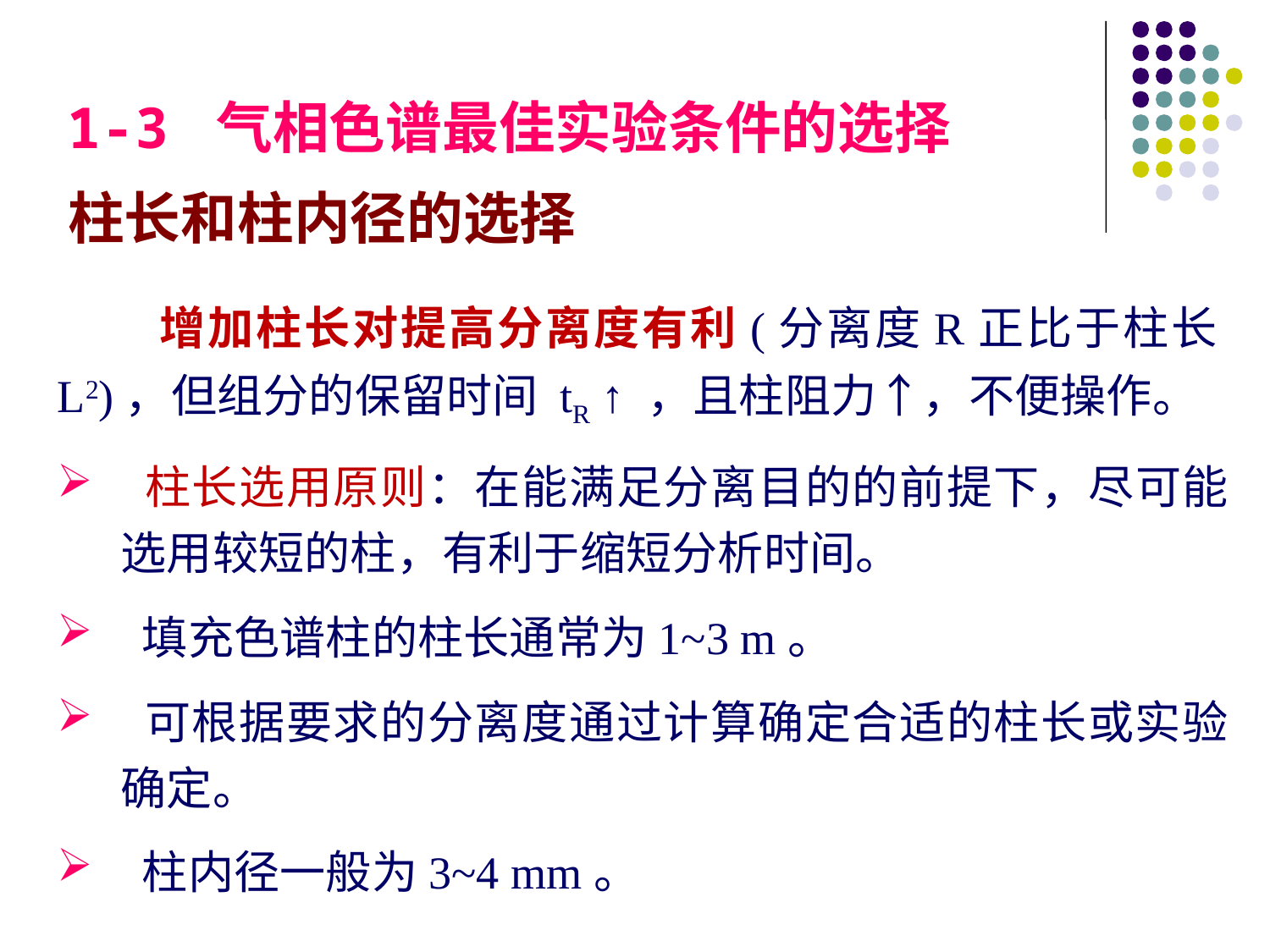

1-3 气相色谱最佳实验条件的选择
柱长和柱内径的选择
       增加柱长对提高分离度有利(分离度R正比于柱长L2)，但组分的保留时间 tR ↑ ，且柱阻力↑，不便操作。
 柱长选用原则：在能满足分离目的的前提下，尽可能选用较短的柱，有利于缩短分析时间。
 填充色谱柱的柱长通常为1~3 m。
 可根据要求的分离度通过计算确定合适的柱长或实验确定。
 柱内径一般为3~4 mm。